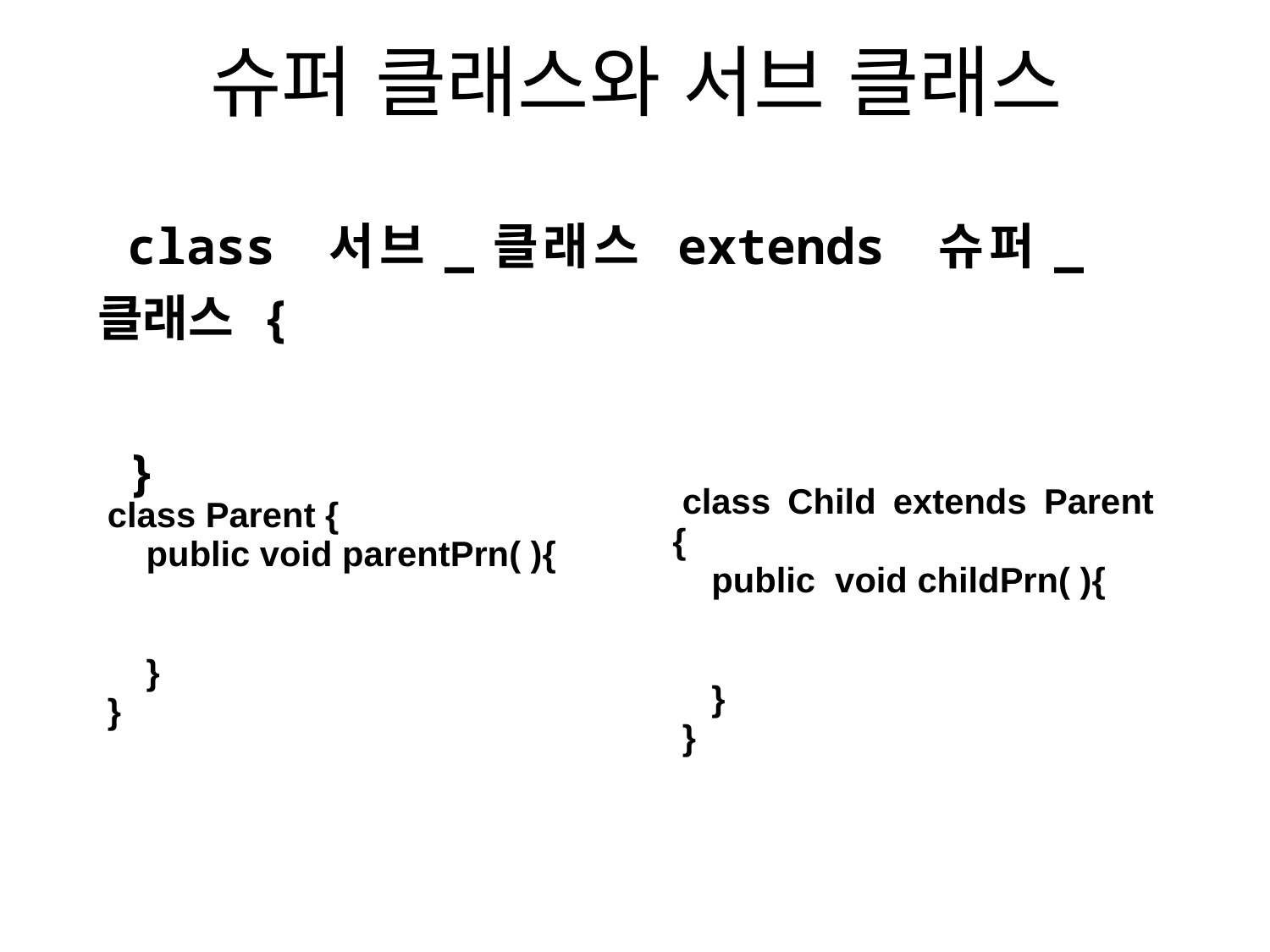

# 슈퍼 클래스와 서브 클래스
| class 서브\_클래스 extends 슈퍼\_클래스 {  } |
| --- |

| class Parent {      public void parentPrn( ){      }  } |
| --- |
| class Child extends Parent {     public  void childPrn( ){     }  } |
| --- |